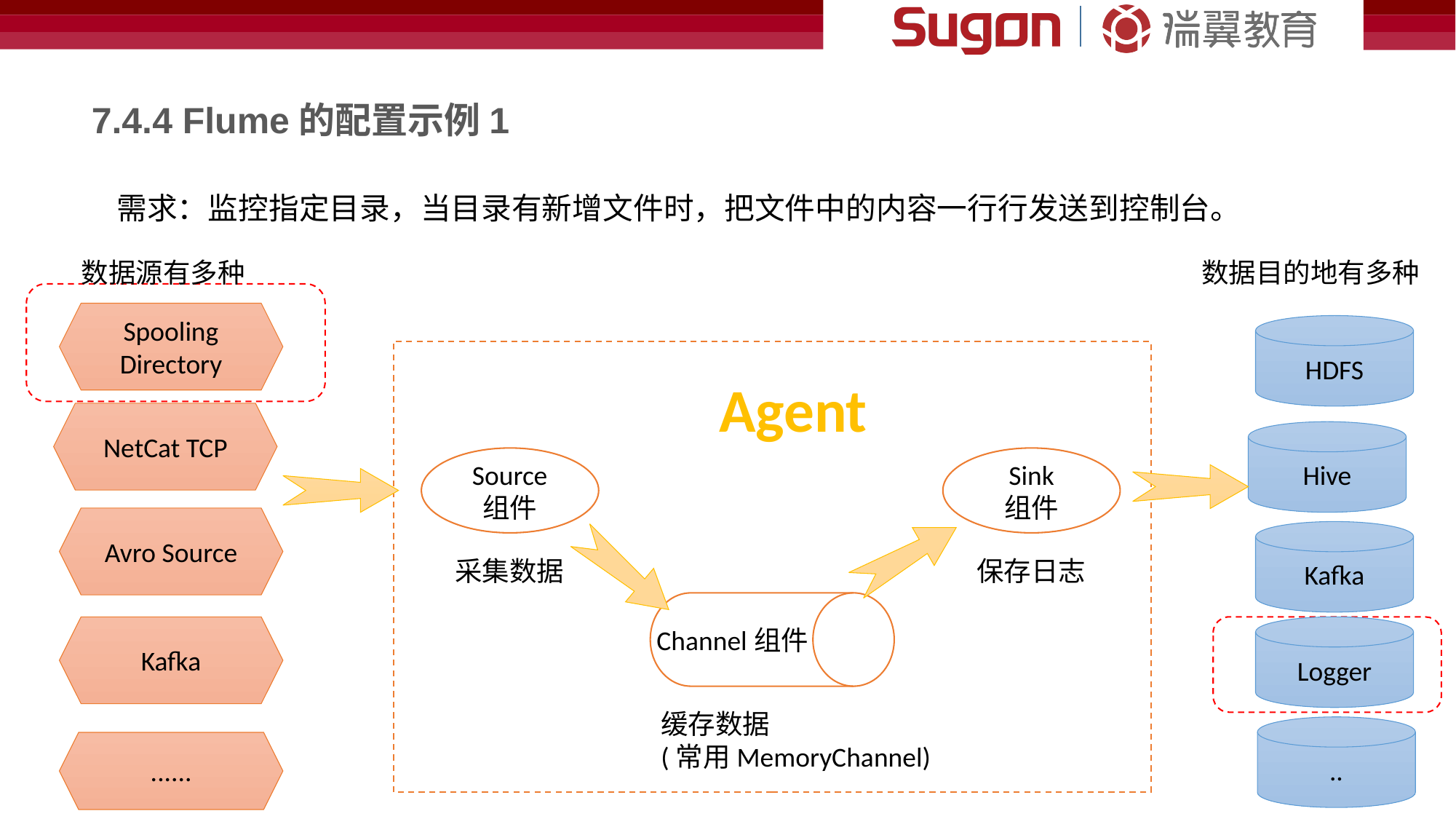

7.4.4 Flume的配置示例1
需求：监控指定目录，当目录有新增文件时，把文件中的内容一行行发送到控制台。
数据源有多种
数据目的地有多种

Spooling Directory
NetCat TCP
Avro Source
Kafka
......
HDFS

Agent
Hive
Source
组件
Sink
组件

Kafka

采集数据
保存日志

Logger
Channel组件
缓存数据
(常用MemoryChannel)
..